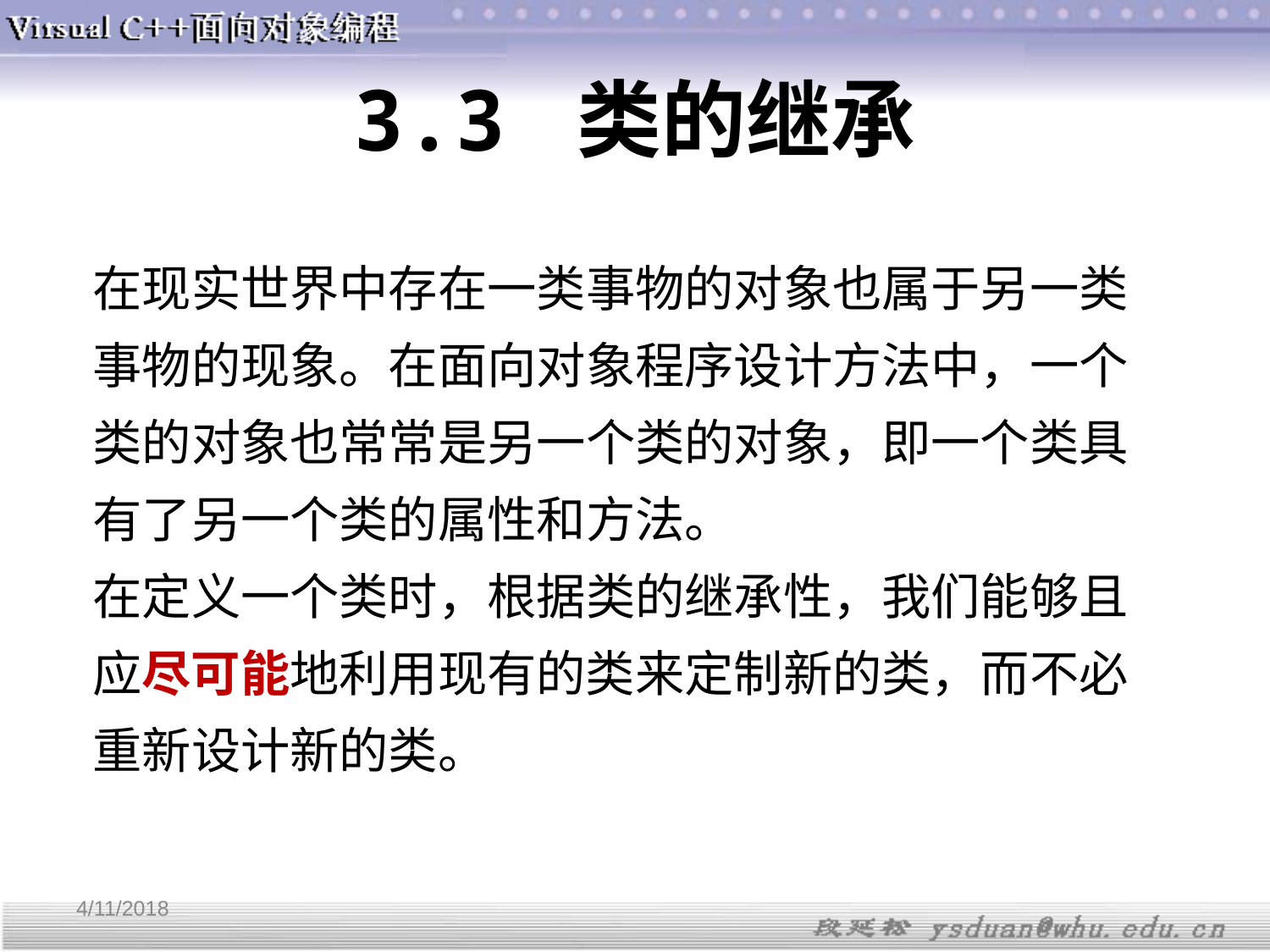

3.3 类的继承
在现实世界中存在一类事物的对象也属于另一类事物的现象。在面向对象程序设计方法中，一个类的对象也常常是另一个类的对象，即一个类具有了另一个类的属性和方法。
在定义一个类时，根据类的继承性，我们能够且应尽可能地利用现有的类来定制新的类，而不必重新设计新的类。
4/11/2018